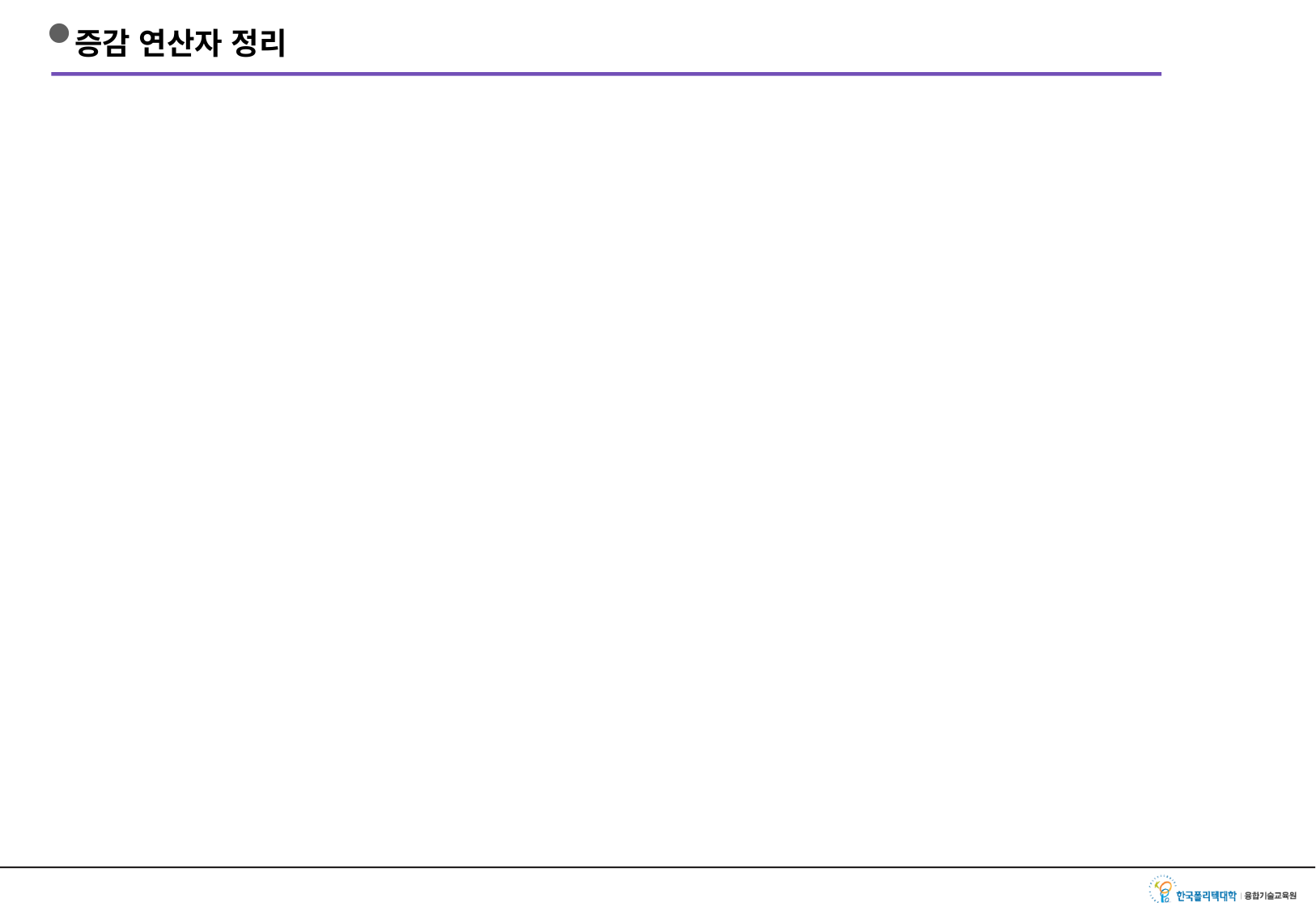

# 증감 연산자 정리
‘++/--’ 기호가 앞에 있으면 변수가 사용되기 전에 증가한다.
‘++/--’가 뒤에 있으면 변수가 사용된 후에 증가한다.